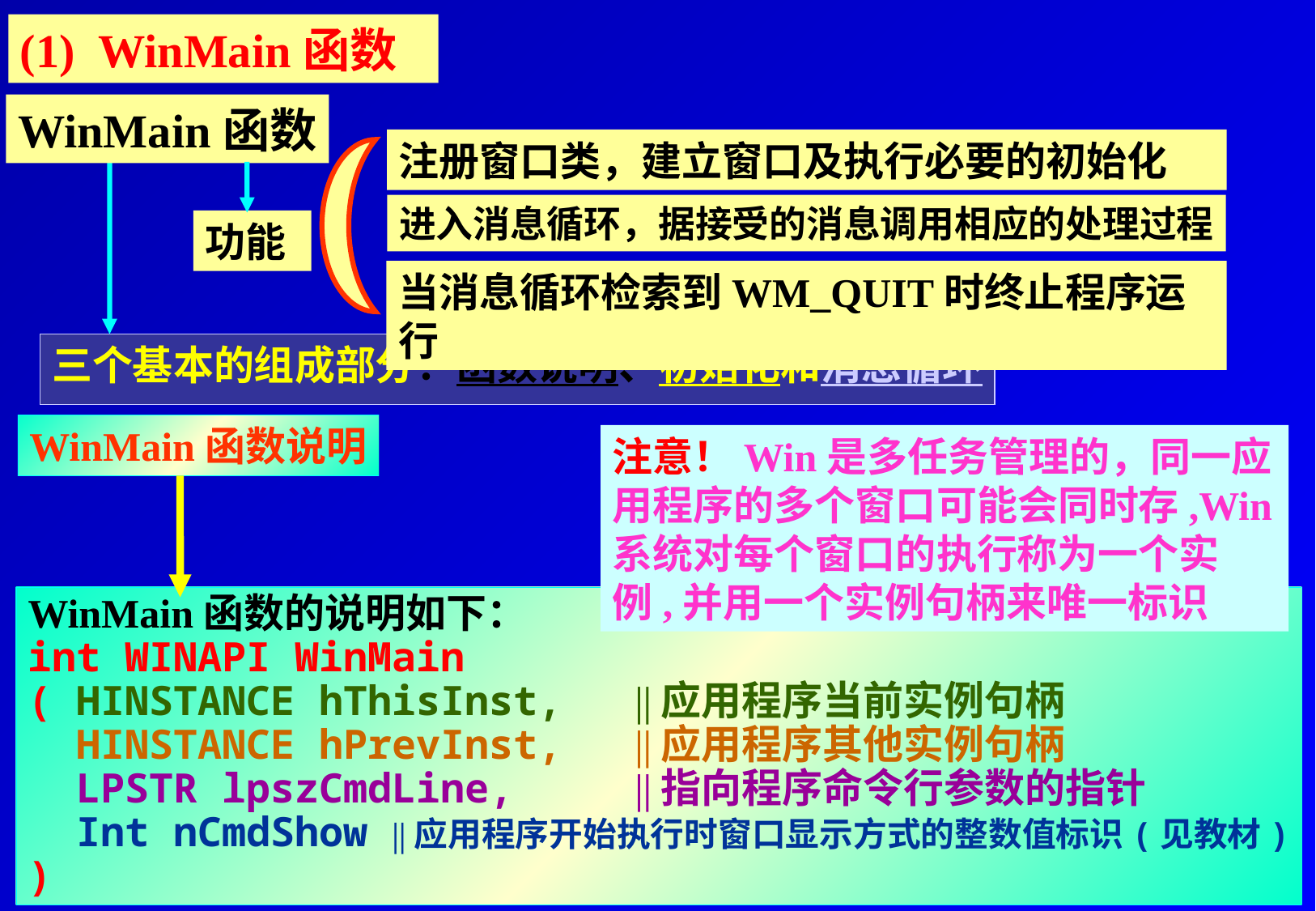

(1)  WinMain函数
WinMain函数
注册窗口类，建立窗口及执行必要的初始化
进入消息循环，据接受的消息调用相应的处理过程
当消息循环检索到WM_QUIT时终止程序运行

功能

三个基本的组成部分：函数说明、初始化和消息循环
WinMain函数说明

WinMain函数的说明如下：
int WINAPI WinMain
( HINSTANCE hThisInst,	∥应用程序当前实例句柄
  HINSTANCE hPrevInst,	∥应用程序其他实例句柄
  LPSTR lpszCmdLine,  	∥指向程序命令行参数的指针
  Int nCmdShow	∥应用程序开始执行时窗口显示方式的整数值标识(见教材)
)
注意！Win是多任务管理的，同一应用程序的多个窗口可能会同时存,Win系统对每个窗口的执行称为一个实例,并用一个实例句柄来唯一标识
23